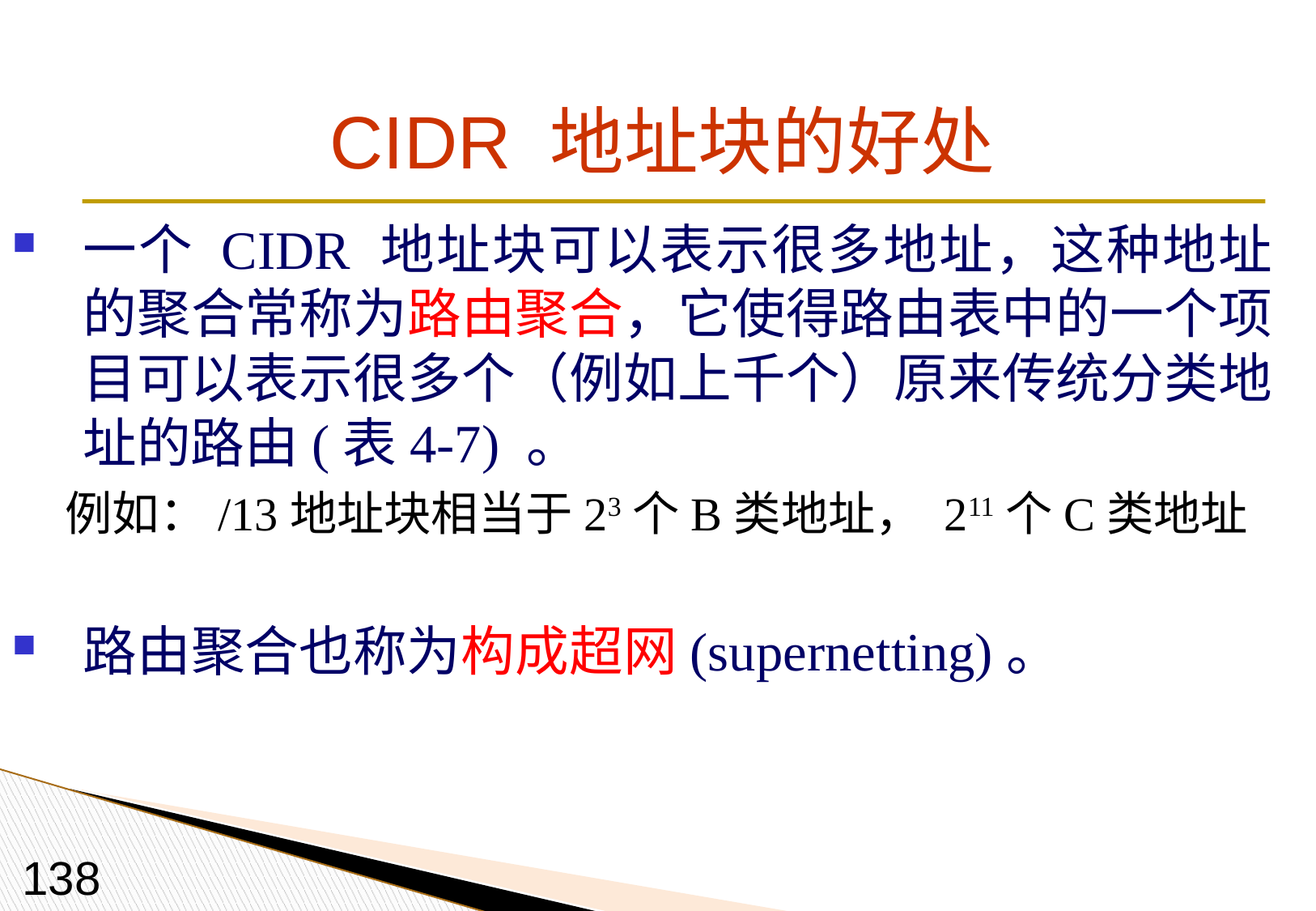

# CIDR 地址块的好处
一个 CIDR 地址块可以表示很多地址，这种地址的聚合常称为路由聚合，它使得路由表中的一个项目可以表示很多个（例如上千个）原来传统分类地址的路由(表4-7) 。
例如：/13地址块相当于23个B类地址， 211个C类地址

路由聚合也称为构成超网(supernetting)。
138